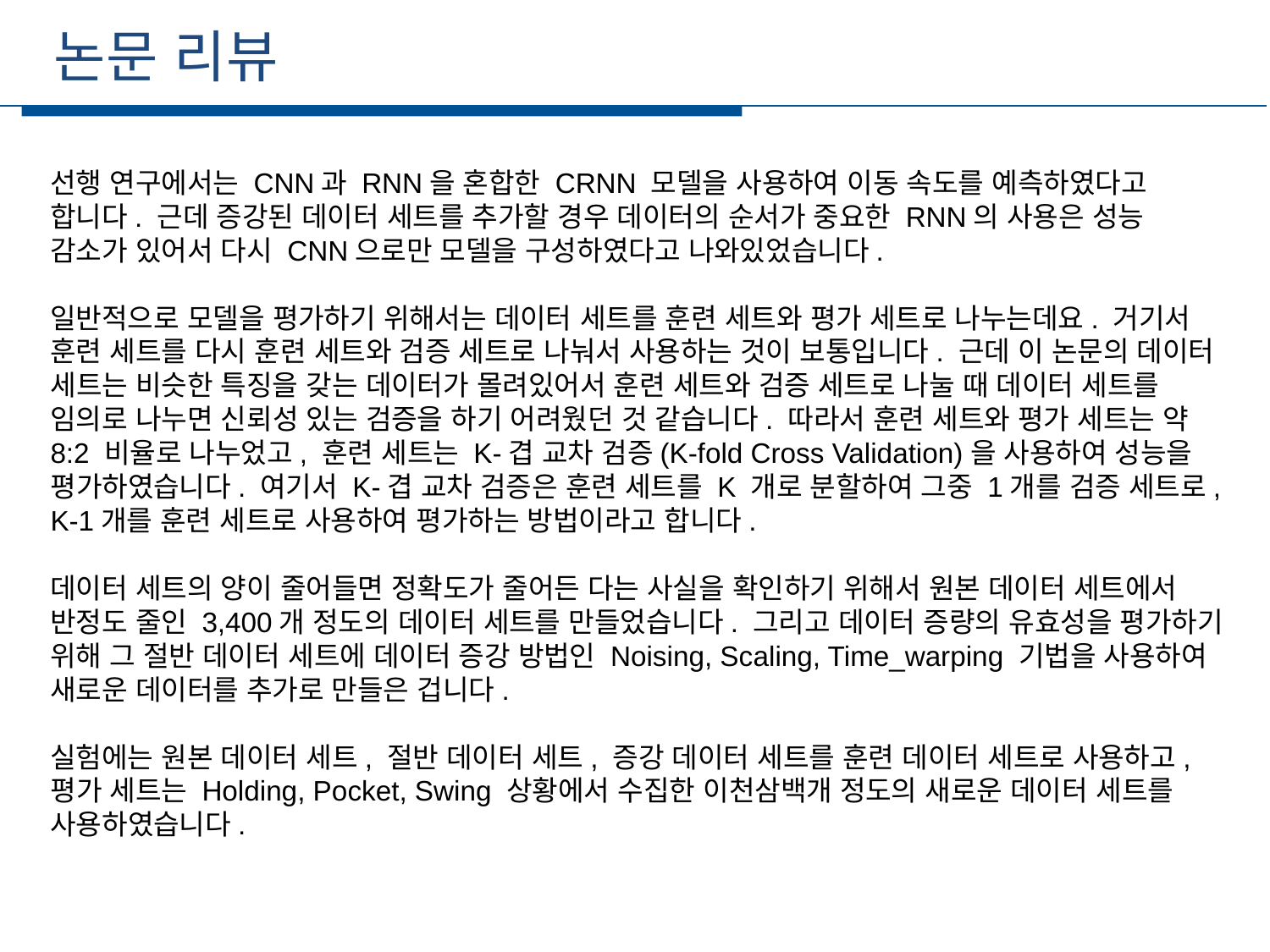

논문 리뷰

선행 연구에서는 CNN과 RNN을 혼합한 CRNN 모델을 사용하여 이동 속도를 예측하였다고 합니다. 근데 증강된 데이터 세트를 추가할 경우 데이터의 순서가 중요한 RNN의 사용은 성능 감소가 있어서 다시 CNN으로만 모델을 구성하였다고 나와있었습니다.

일반적으로 모델을 평가하기 위해서는 데이터 세트를 훈련 세트와 평가 세트로 나누는데요. 거기서 훈련 세트를 다시 훈련 세트와 검증 세트로 나눠서 사용하는 것이 보통입니다. 근데 이 논문의 데이터 세트는 비슷한 특징을 갖는 데이터가 몰려있어서 훈련 세트와 검증 세트로 나눌 때 데이터 세트를 임의로 나누면 신뢰성 있는 검증을 하기 어려웠던 것 같습니다. 따라서 훈련 세트와 평가 세트는 약 8:2 비율로 나누었고, 훈련 세트는 K-겹 교차 검증(K-fold Cross Validation)을 사용하여 성능을 평가하였습니다. 여기서 K-겹 교차 검증은 훈련 세트를 K 개로 분할하여 그중 1개를 검증 세트로, K-1개를 훈련 세트로 사용하여 평가하는 방법이라고 합니다.

데이터 세트의 양이 줄어들면 정확도가 줄어든 다는 사실을 확인하기 위해서 원본 데이터 세트에서 반정도 줄인 3,400개 정도의 데이터 세트를 만들었습니다. 그리고 데이터 증량의 유효성을 평가하기 위해 그 절반 데이터 세트에 데이터 증강 방법인 Noising, Scaling, Time_warping 기법을 사용하여 새로운 데이터를 추가로 만들은 겁니다.

실험에는 원본 데이터 세트, 절반 데이터 세트, 증강 데이터 세트를 훈련 데이터 세트로 사용하고, 평가 세트는 Holding, Pocket, Swing 상황에서 수집한 이천삼백개 정도의 새로운 데이터 세트를 사용하였습니다.